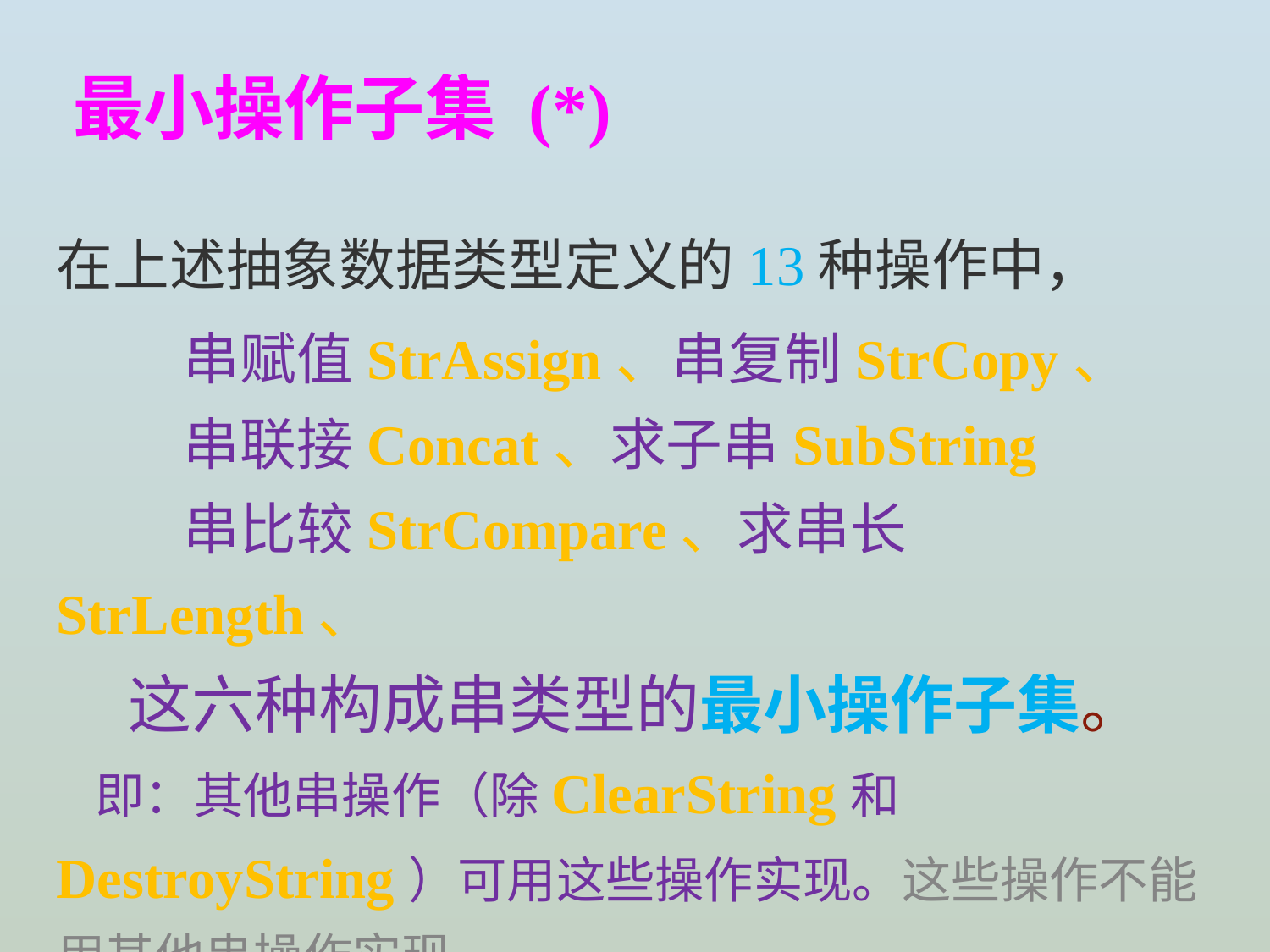

最小操作子集 (*)
在上述抽象数据类型定义的13种操作中，
  	串赋值StrAssign、串复制StrCopy、
  	串联接Concat、求子串SubString
  	串比较StrCompare、求串长StrLength、
    这六种构成串类型的最小操作子集。
  即：其他串操作（除ClearString和DestroyString）可用这些操作实现。这些操作不能用其他串操作实现。